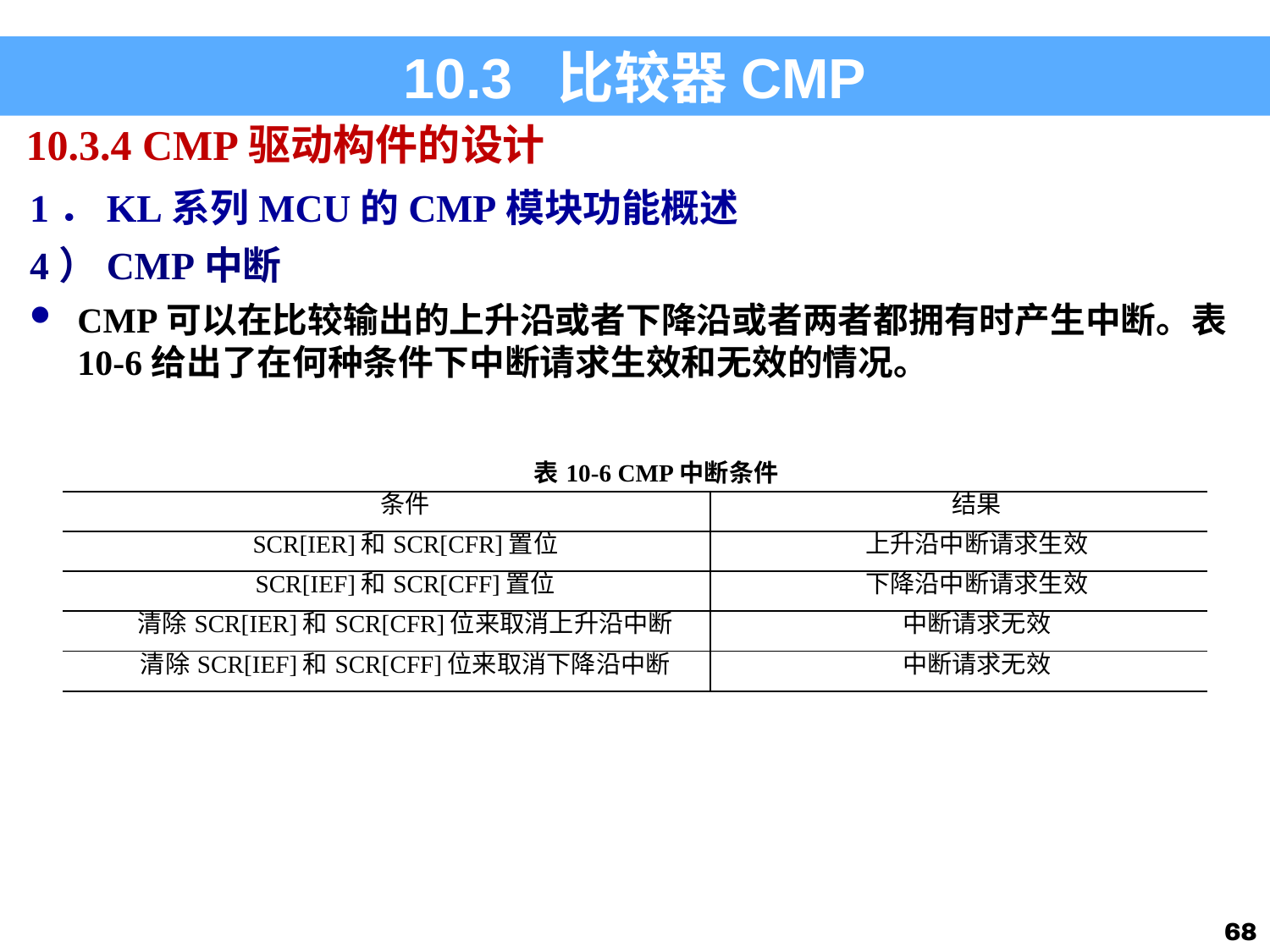

10.3  比较器CMP
10.3.4 CMP驱动构件的设计
1．KL系列MCU的CMP模块功能概述
4）CMP中断
CMP可以在比较输出的上升沿或者下降沿或者两者都拥有时产生中断。表10-6给出了在何种条件下中断请求生效和无效的情况。
| 表10-6 CMP中断条件 |  |
| --- | --- |
| 条件 | 结果 |
| SCR[IER]和SCR[CFR]置位 | 上升沿中断请求生效 |
| SCR[IEF]和SCR[CFF]置位 | 下降沿中断请求生效 |
| 清除SCR[IER]和SCR[CFR]位来取消上升沿中断 | 中断请求无效 |
| 清除SCR[IEF]和SCR[CFF]位来取消下降沿中断 | 中断请求无效 |
68